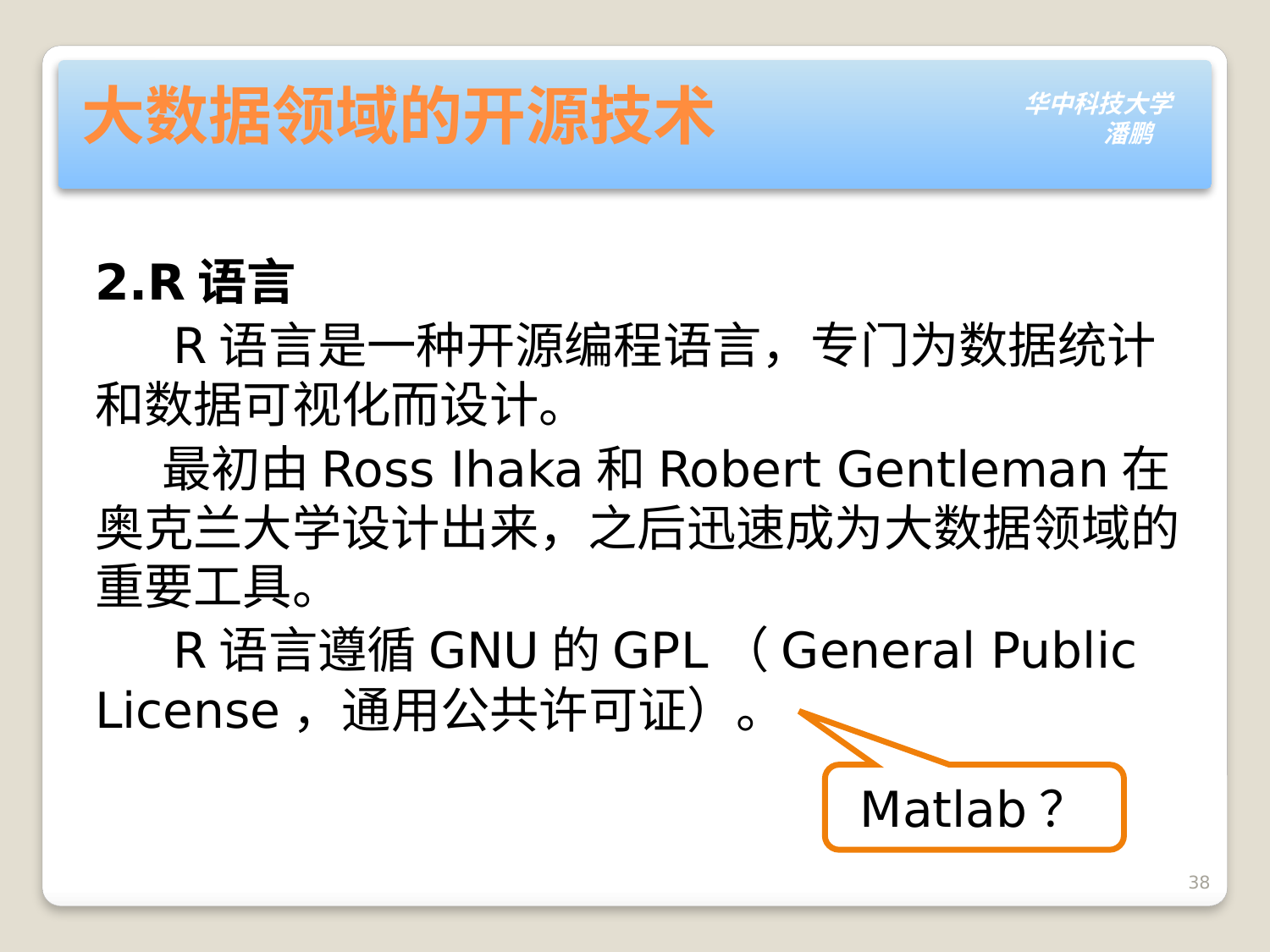

# 大数据领域的开源技术
2.R语言
     R语言是一种开源编程语言，专门为数据统计和数据可视化而设计。
     最初由Ross Ihaka和Robert Gentleman在奥克兰大学设计出来，之后迅速成为大数据领域的重要工具。
     R语言遵循GNU的GPL（General Public License，通用公共许可证）。

Matlab？
38